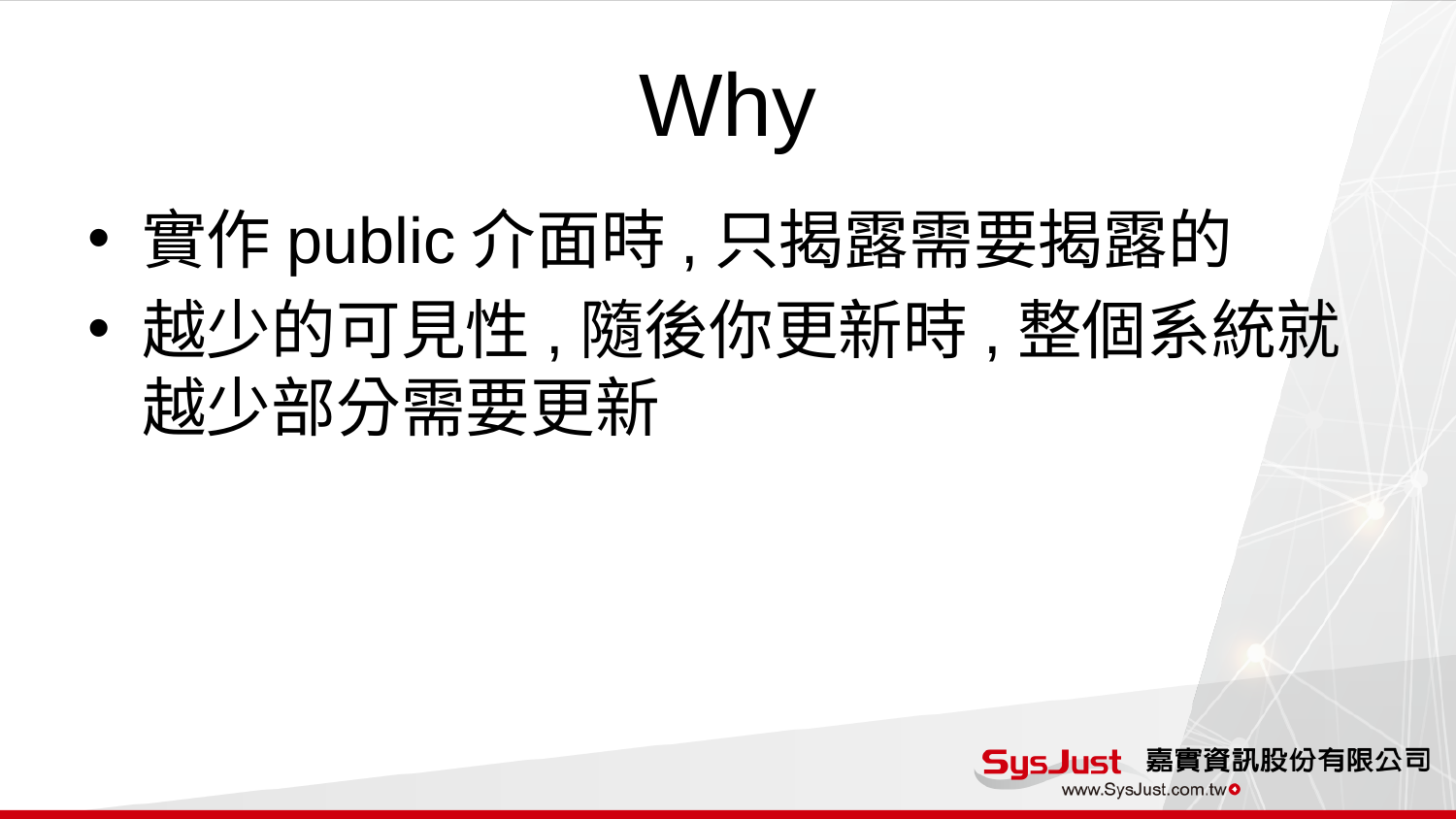

# Why
實作public介面時,只揭露需要揭露的
越少的可見性,隨後你更新時,整個系統就越少部分需要更新